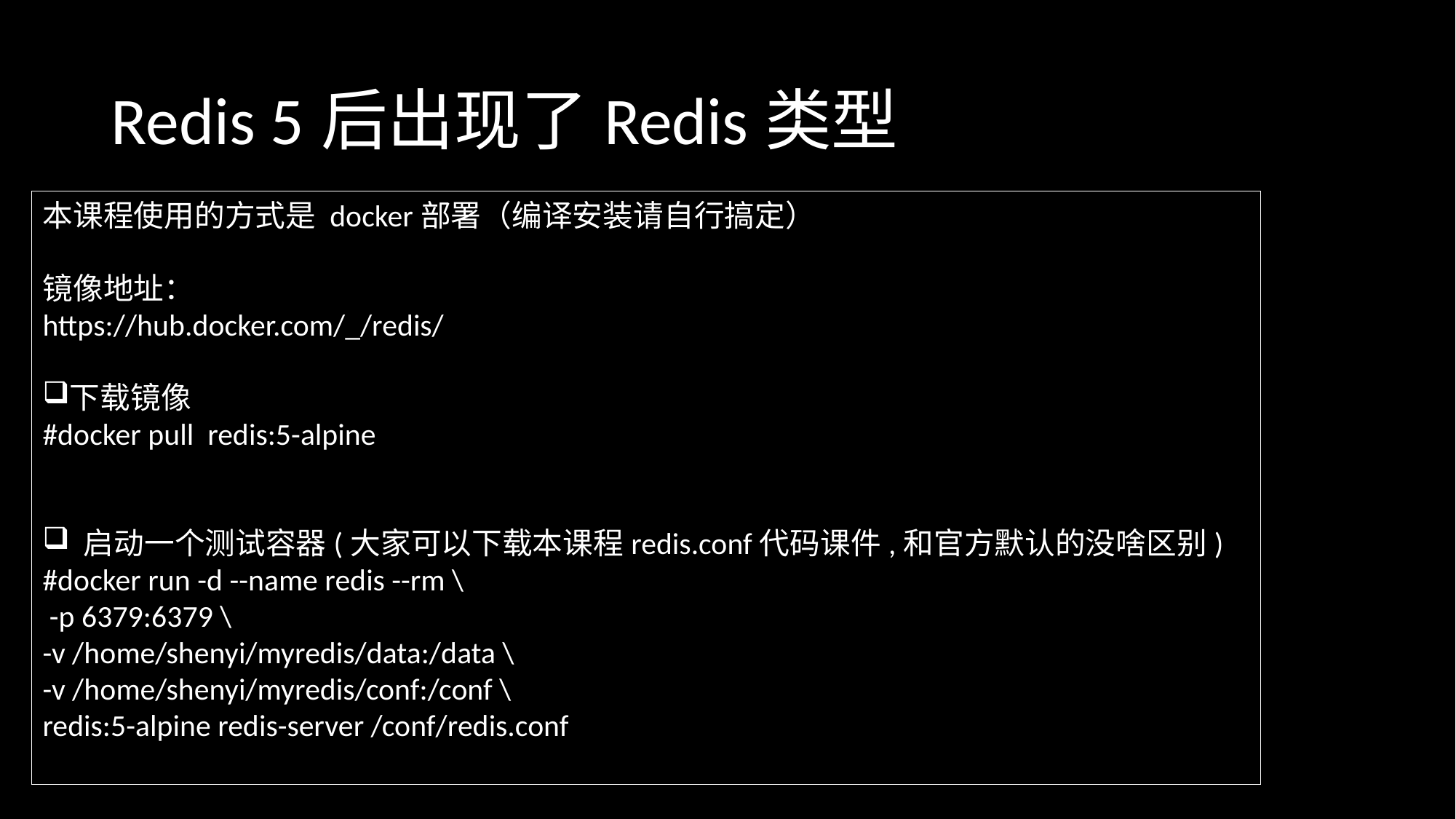

# Redis 5后出现了Redis类型
本课程使用的方式是 docker部署（编译安装请自行搞定）

镜像地址：
https://hub.docker.com/_/redis/

下载镜像
#docker pull  redis:5-alpine

启动一个测试容器(大家可以下载本课程redis.conf代码课件,和官方默认的没啥区别)
#docker run -d --name redis --rm \
 -p 6379:6379 \
-v /home/shenyi/myredis/data:/data \
-v /home/shenyi/myredis/conf:/conf \
redis:5-alpine redis-server /conf/redis.conf